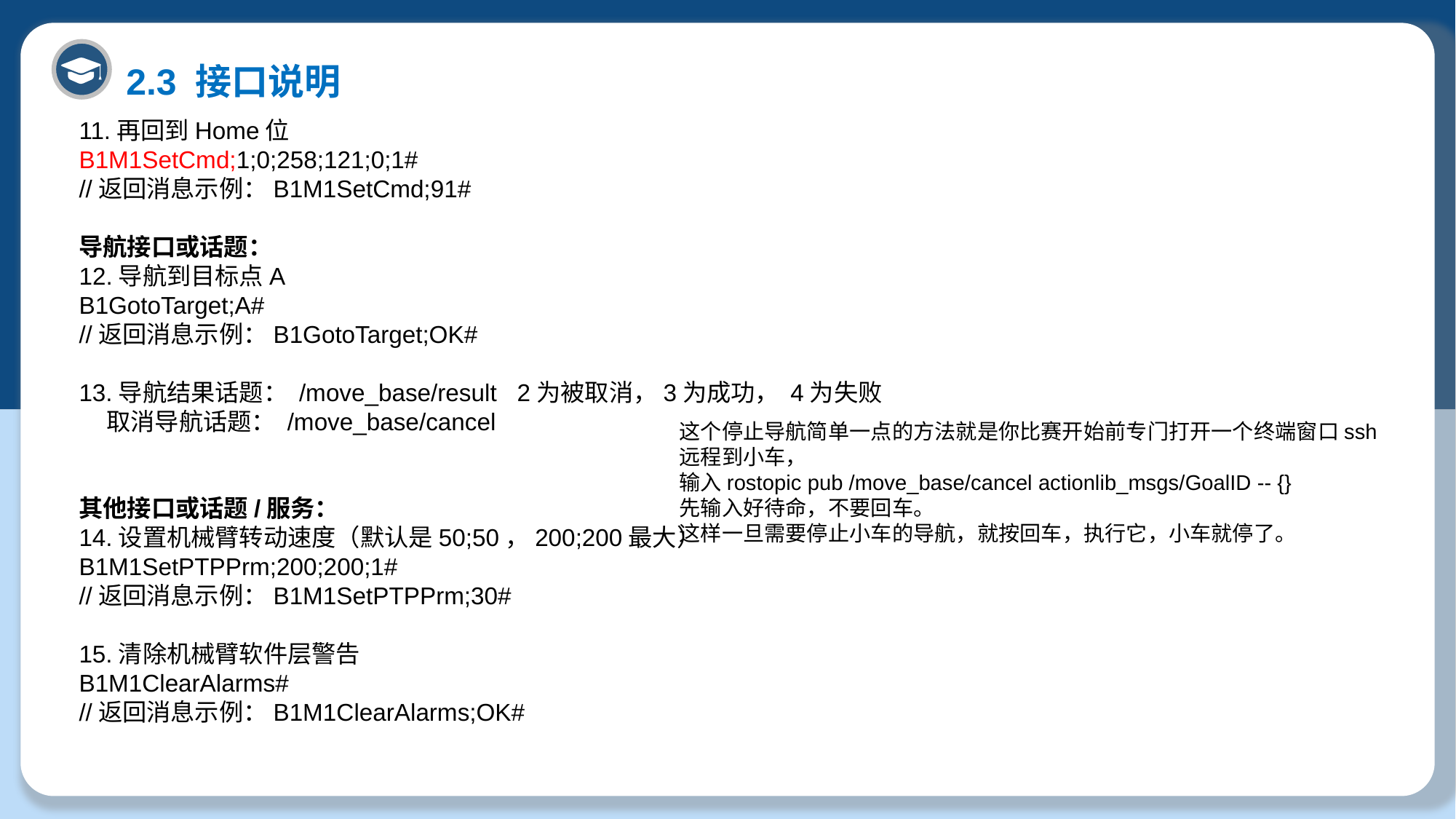

2.3 接口说明
11.再回到Home位
B1M1SetCmd;1;0;258;121;0;1#
//返回消息示例：B1M1SetCmd;91#

导航接口或话题：
12.导航到目标点A
B1GotoTarget;A#
//返回消息示例：B1GotoTarget;OK#

13.导航结果话题： /move_base/result   2为被取消，3为成功， 4为失败
    取消导航话题： /move_base/cancel

其他接口或话题/服务：
14.设置机械臂转动速度（默认是50;50，200;200最大）
B1M1SetPTPPrm;200;200;1#
//返回消息示例：B1M1SetPTPPrm;30#

15.清除机械臂软件层警告
B1M1ClearAlarms#
//返回消息示例：B1M1ClearAlarms;OK#
这个停止导航简单一点的方法就是你比赛开始前专门打开一个终端窗口ssh远程到小车，
输入rostopic pub /move_base/cancel actionlib_msgs/GoalID -- {}
先输入好待命，不要回车。
这样一旦需要停止小车的导航，就按回车，执行它，小车就停了。